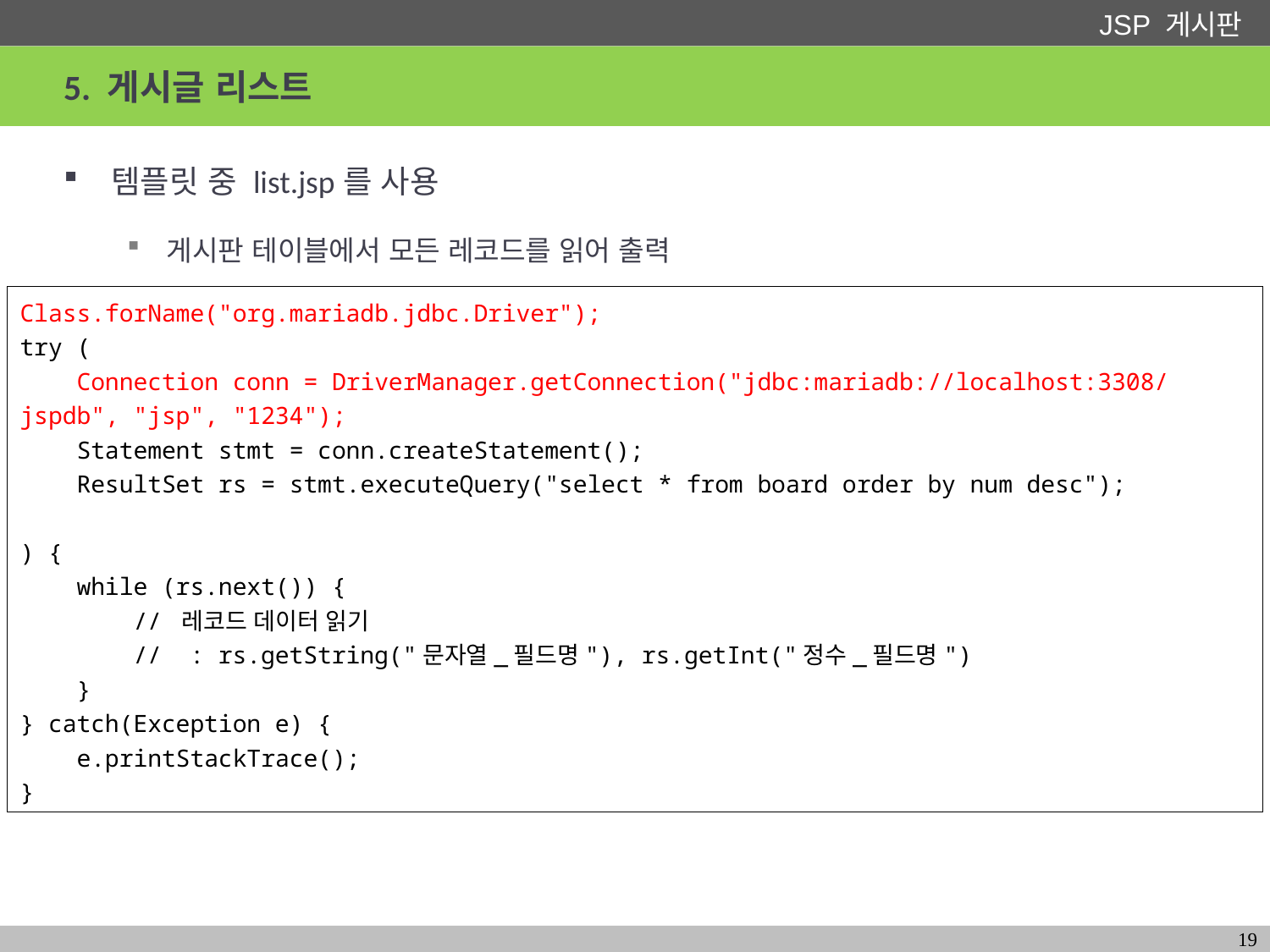

# 5. 게시글 리스트
템플릿 중 list.jsp를 사용
게시판 테이블에서 모든 레코드를 읽어 출력

Class.forName("org.mariadb.jdbc.Driver");
try (
    Connection conn = DriverManager.getConnection("jdbc:mariadb://localhost:3308/jspdb", "jsp", "1234");
    Statement stmt = conn.createStatement();
    ResultSet rs = stmt.executeQuery("select * from board order by num desc");
) {
    while (rs.next()) {
        // 레코드 데이터 읽기
        //  : rs.getString("문자열_필드명"), rs.getInt("정수_필드명")
    }
} catch(Exception e) {
    e.printStackTrace();
}
19